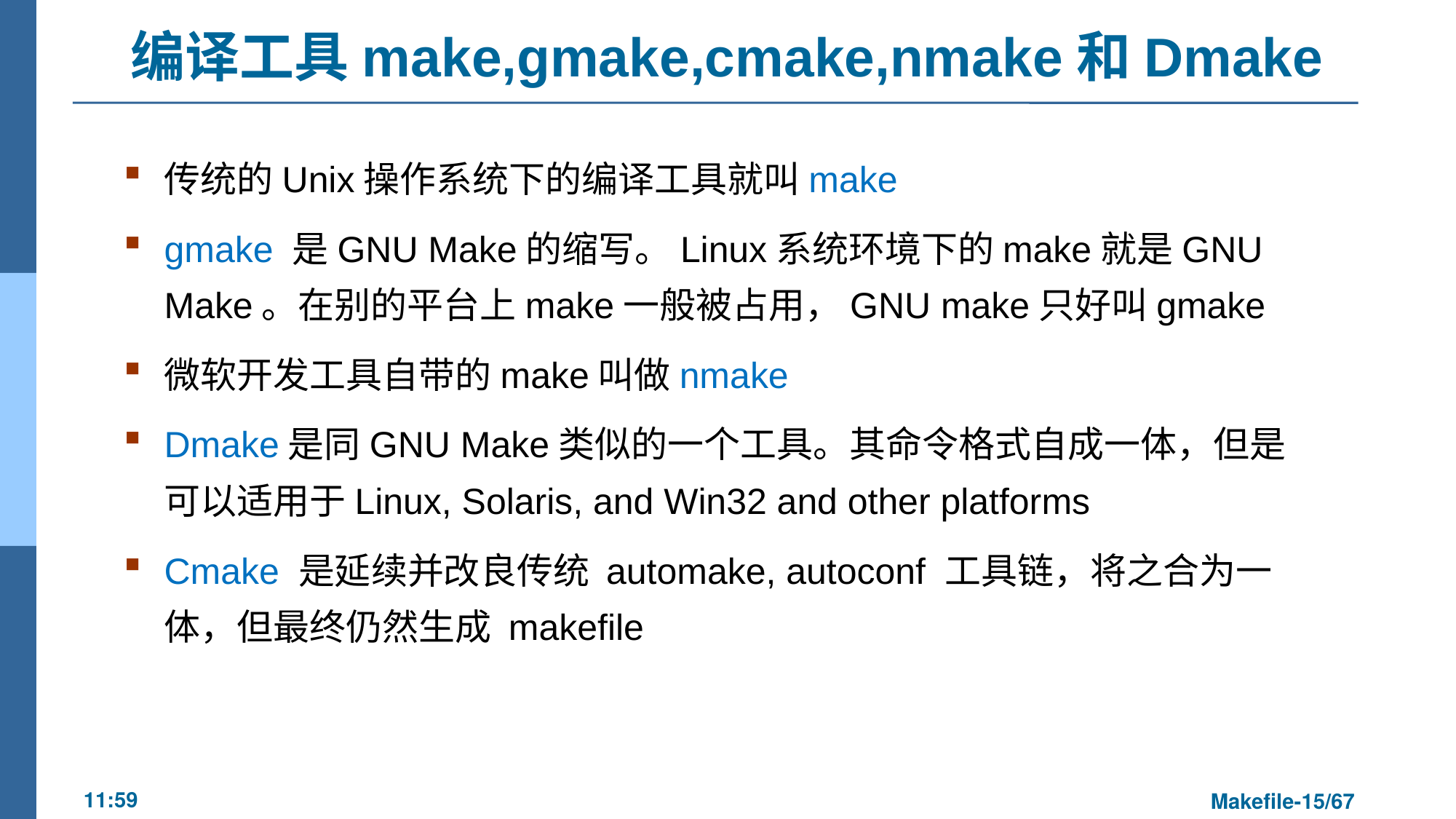

# 编译工具make,gmake,cmake,nmake和Dmake
传统的Unix操作系统下的编译工具就叫make
gmake 是GNU Make的缩写。Linux系统环境下的make就是GNU Make。在别的平台上make一般被占用，GNU make只好叫gmake
微软开发工具自带的make叫做nmake
Dmake是同GNU Make类似的一个工具。其命令格式自成一体，但是可以适用于Linux, Solaris, and Win32 and other platforms
Cmake 是延续并改良传统 automake, autoconf 工具链，将之合为一体，但最终仍然生成 makefile